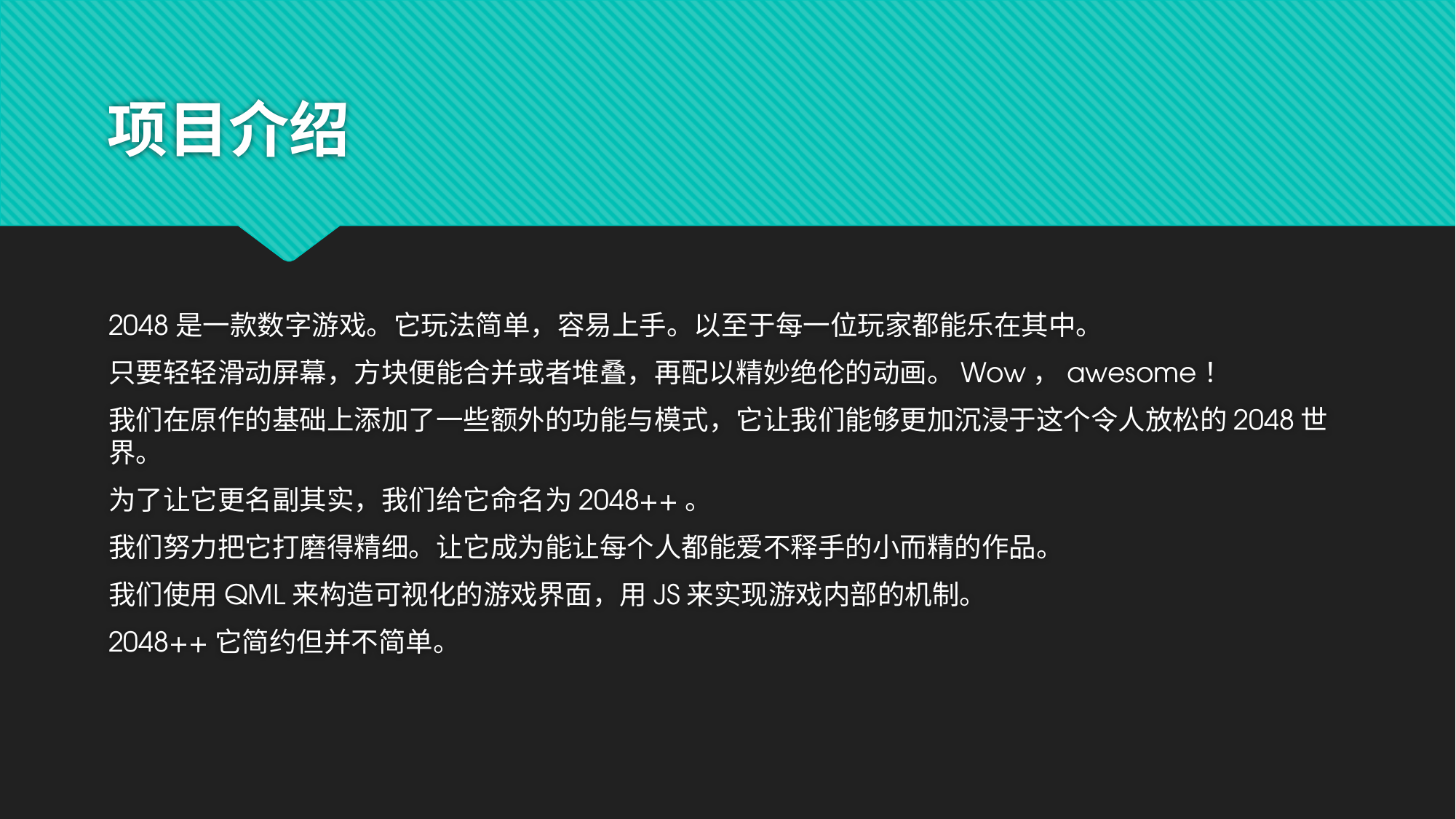

# 项目介绍
2048是一款数字游戏。它玩法简单，容易上手。以至于每一位玩家都能乐在其中。
只要轻轻滑动屏幕，方块便能合并或者堆叠，再配以精妙绝伦的动画。Wow，awesome！
我们在原作的基础上添加了一些额外的功能与模式，它让我们能够更加沉浸于这个令人放松的2048世界。
为了让它更名副其实，我们给它命名为2048++。
我们努力把它打磨得精细。让它成为能让每个人都能爱不释手的小而精的作品。
我们使用QML来构造可视化的游戏界面，用JS来实现游戏内部的机制。
2048++它简约但并不简单。